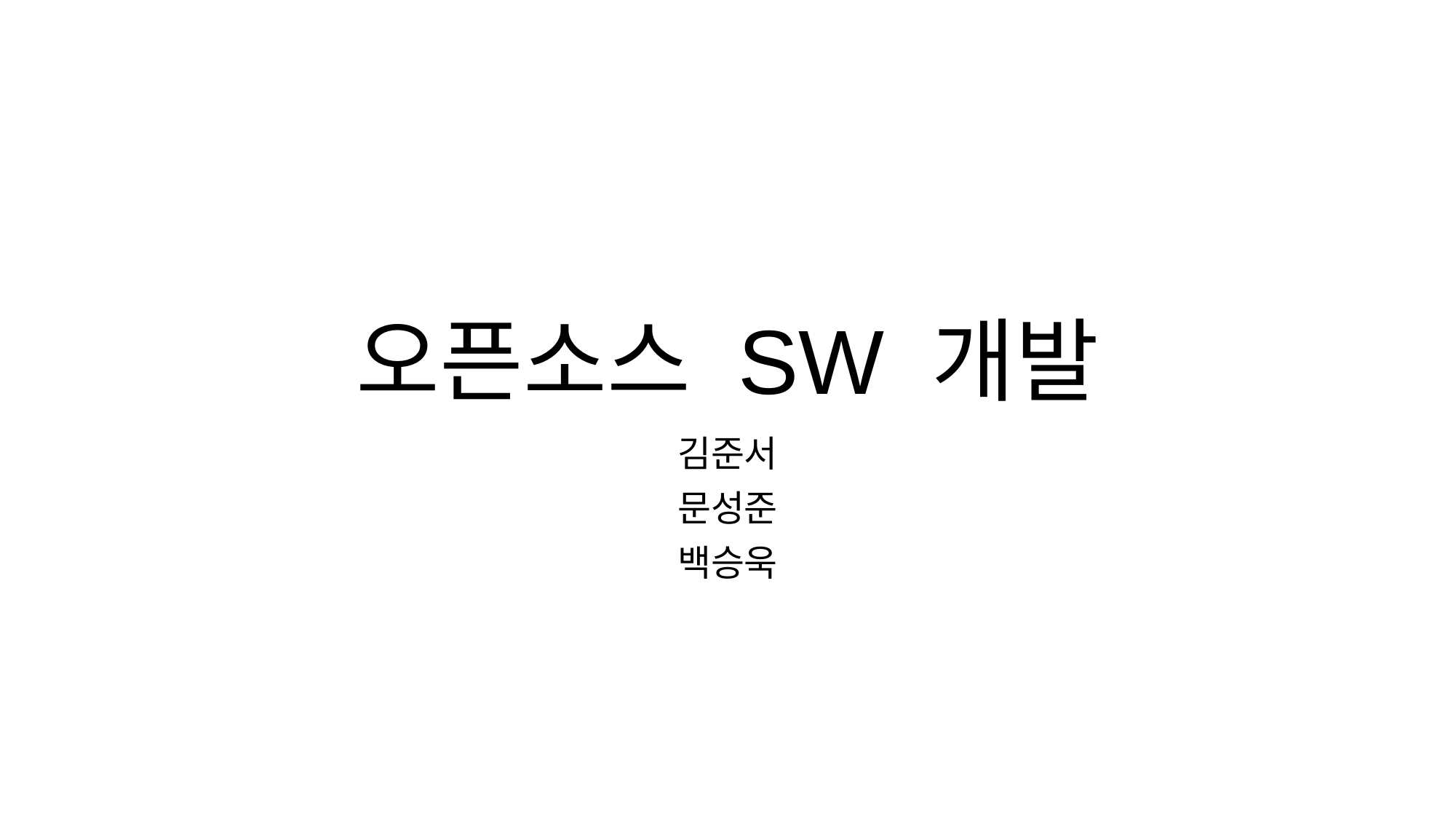

# 오픈소스 SW 개발
김준서
문성준
백승욱